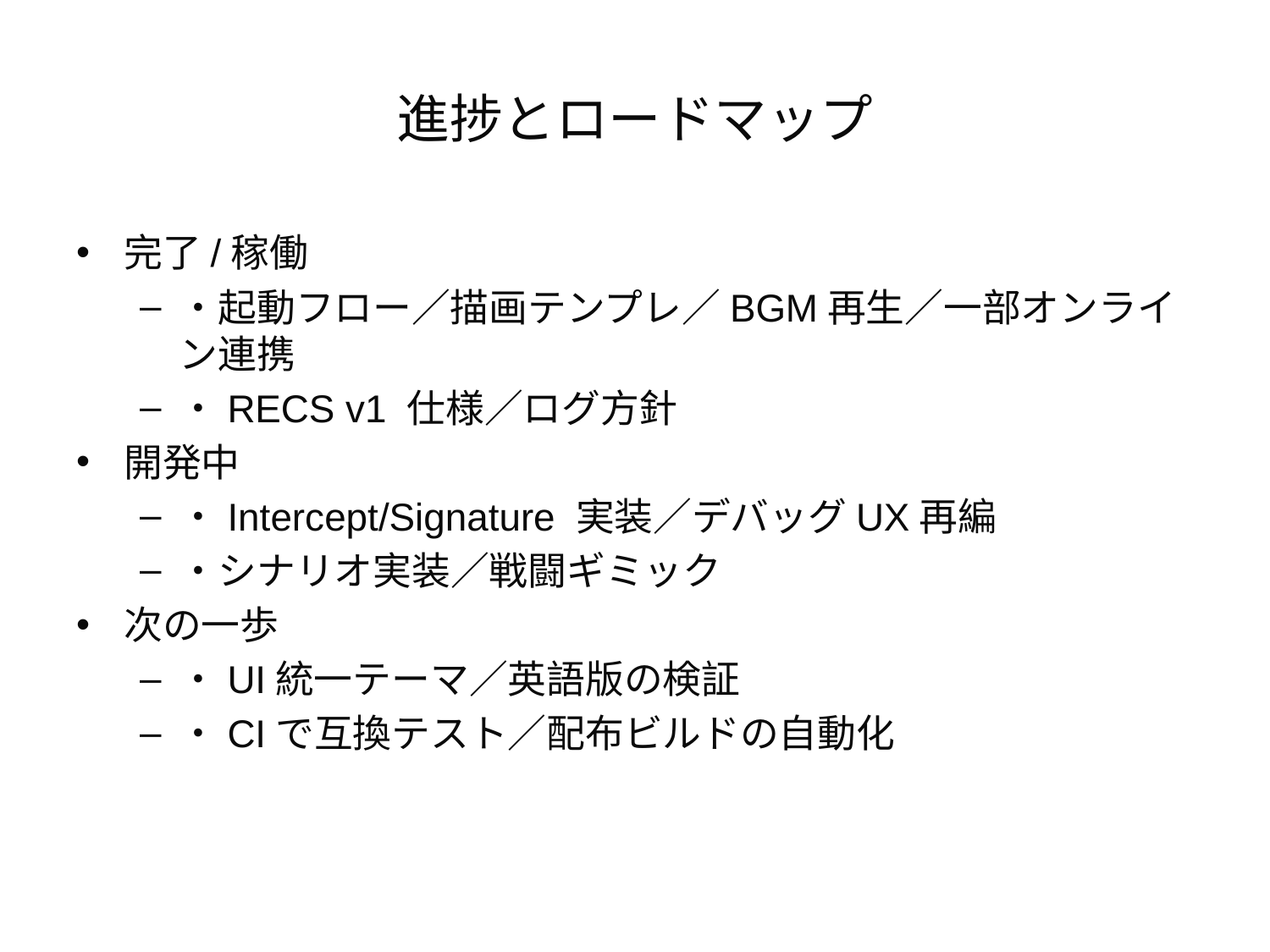

# 進捗とロードマップ
完了/稼働
・起動フロー／描画テンプレ／BGM再生／一部オンライン連携
・RECS v1 仕様／ログ方針
開発中
・Intercept/Signature 実装／デバッグUX再編
・シナリオ実装／戦闘ギミック
次の一歩
・UI統一テーマ／英語版の検証
・CIで互換テスト／配布ビルドの自動化